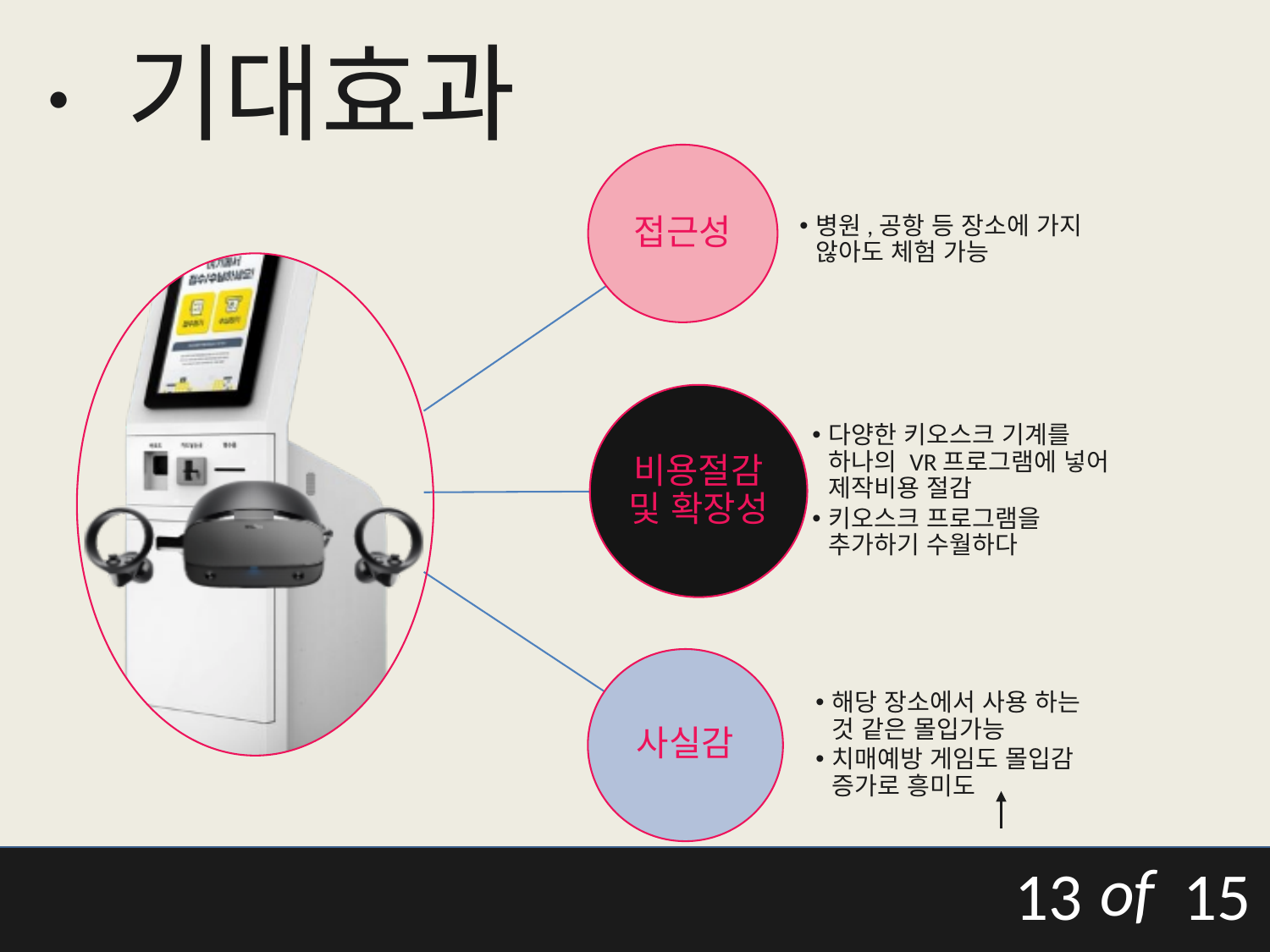

· 기대효과

접근성
병원,공항 등 장소에 가지 않아도 체험 가능
비용절감 및 확장성
다양한 키오스크 기계를 하나의 VR프로그램에 넣어 제작비용 절감
키오스크 프로그램을 추가하기 수월하다
사실감
해당 장소에서 사용 하는 것 같은 몰입가능
치매예방 게임도 몰입감 증가로 흥미도
of
13
15